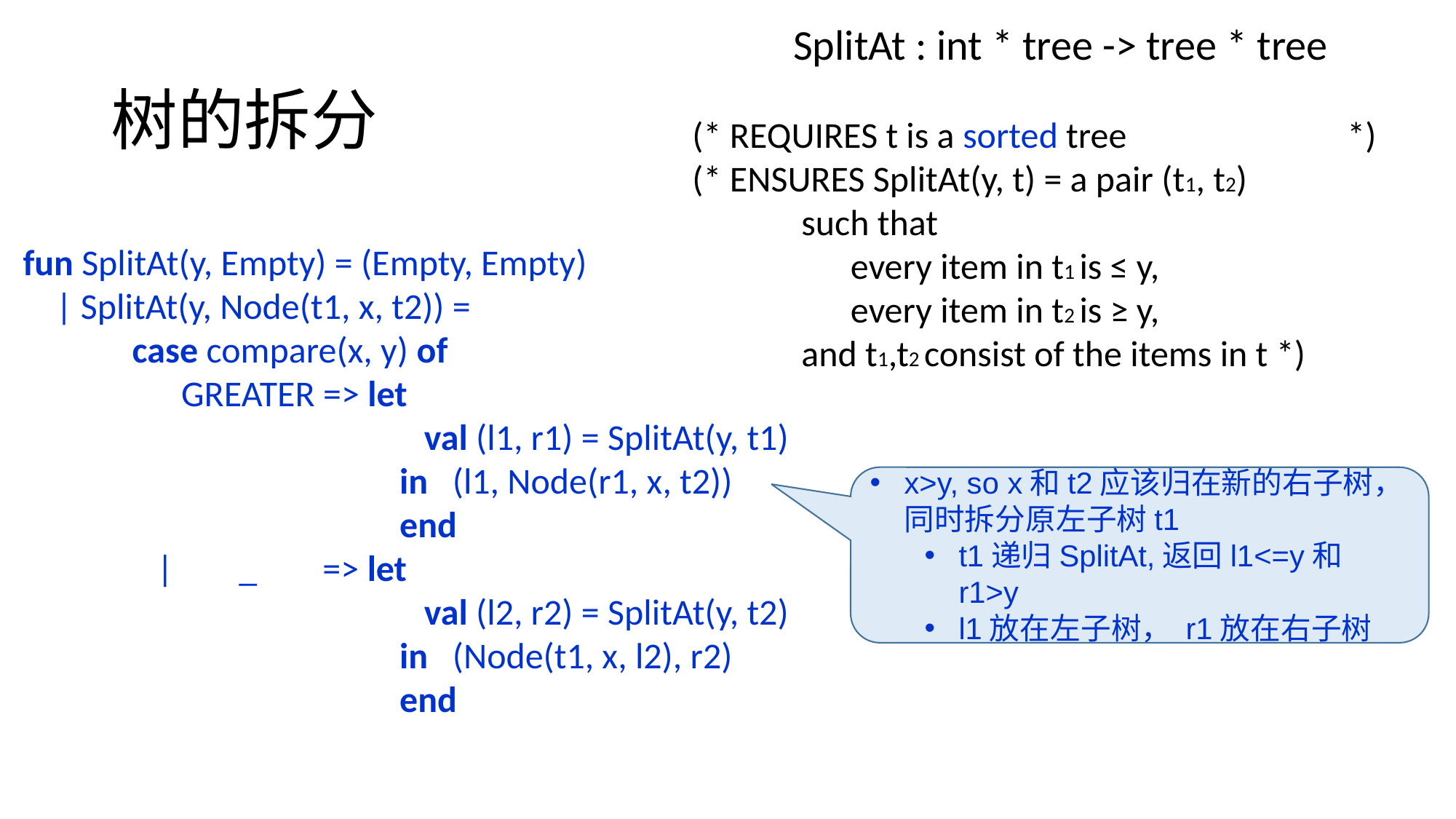

SplitAt : int * tree -> tree * tree
# 树的拆分
(* REQUIRES t is a sorted tree 		*)
(* ENSURES SplitAt(y, t) = a pair (t1, t2)
	such that
	      every item in t1 is ≤ y,
	      every item in t2 is ≥ y,
	and t1,t2 consist of the items in t *)
fun SplitAt(y, Empty) = (Empty, Empty)
    | SplitAt(y, Node(t1, x, t2)) =
	case compare(x, y) of
	      GREATER => let
			         val (l1, r1) = SplitAt(y, t1)
			      in   (l1, Node(r1, x, t2))
			      end
	   |        _        => let
			         val (l2, r2) = SplitAt(y, t2)
			      in   (Node(t1, x, l2), r2)
			      end
x>y, so x和t2应该归在新的右子树，同时拆分原左子树t1
t1递归SplitAt,返回l1<=y和r1>y
l1放在左子树， r1放在右子树